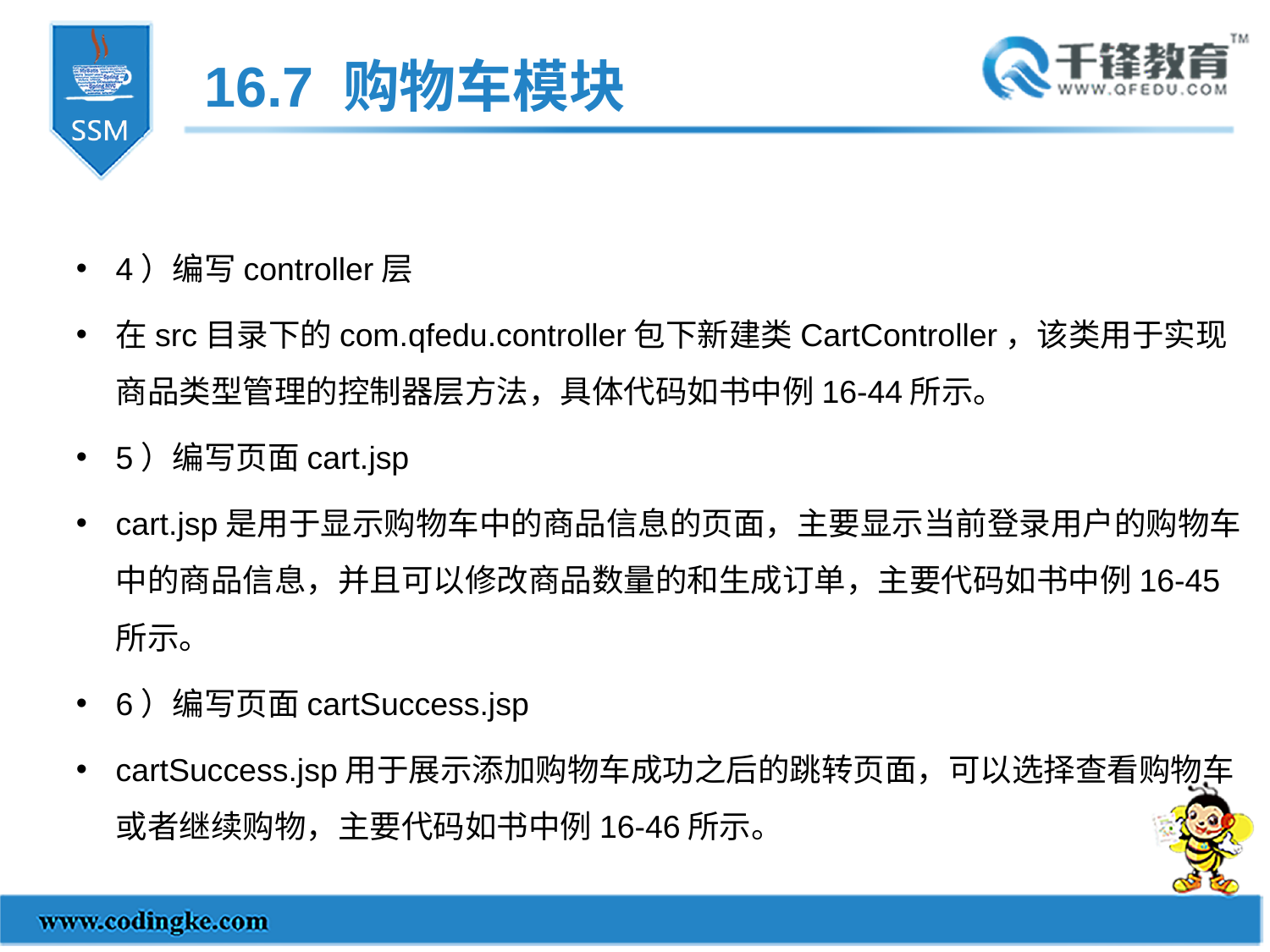

16.7 购物车模块
4）编写controller层
在src目录下的com.qfedu.controller包下新建类CartController，该类用于实现商品类型管理的控制器层方法，具体代码如书中例16-44所示。
5）编写页面cart.jsp
cart.jsp是用于显示购物车中的商品信息的页面，主要显示当前登录用户的购物车中的商品信息，并且可以修改商品数量的和生成订单，主要代码如书中例16-45所示。
6）编写页面cartSuccess.jsp
cartSuccess.jsp用于展示添加购物车成功之后的跳转页面，可以选择查看购物车或者继续购物，主要代码如书中例16-46所示。